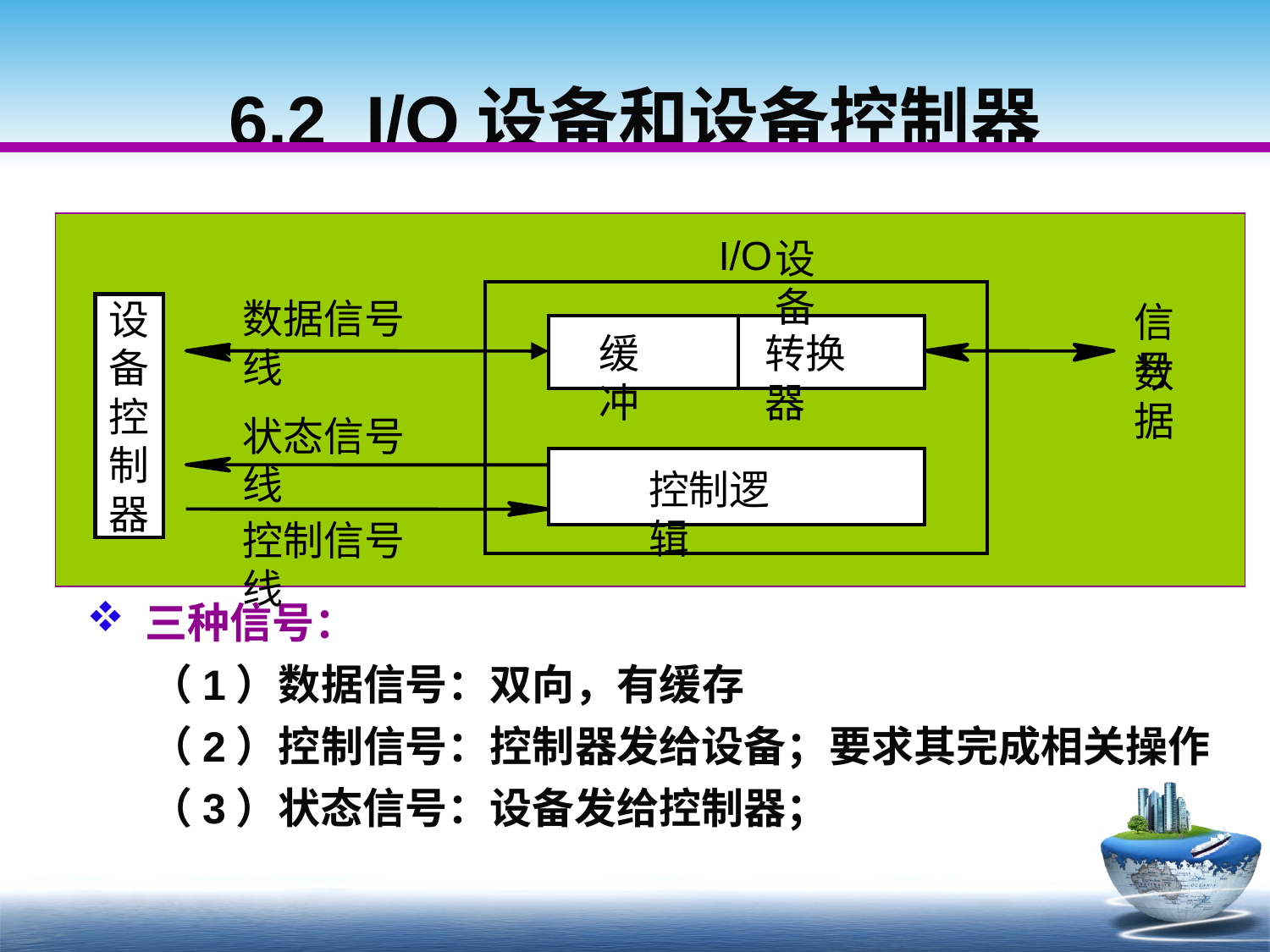

# 6.2  I/O设备和设备控制器

I/O
设备
CPU―――控制器―――设备

设备控制器：是在CPU与I/O设备之间的硬件接口,它接收CPU命令，控制一个或多个I/O设备.

数据信号线
设备控制器
信号

缓冲
转换器

数据

状态信号线

控制逻辑

控制信号线
 三种信号：
（1）数据信号：双向，有缓存
（2）控制信号：控制器发给设备；要求其完成相关操作
（3）状态信号：设备发给控制器；